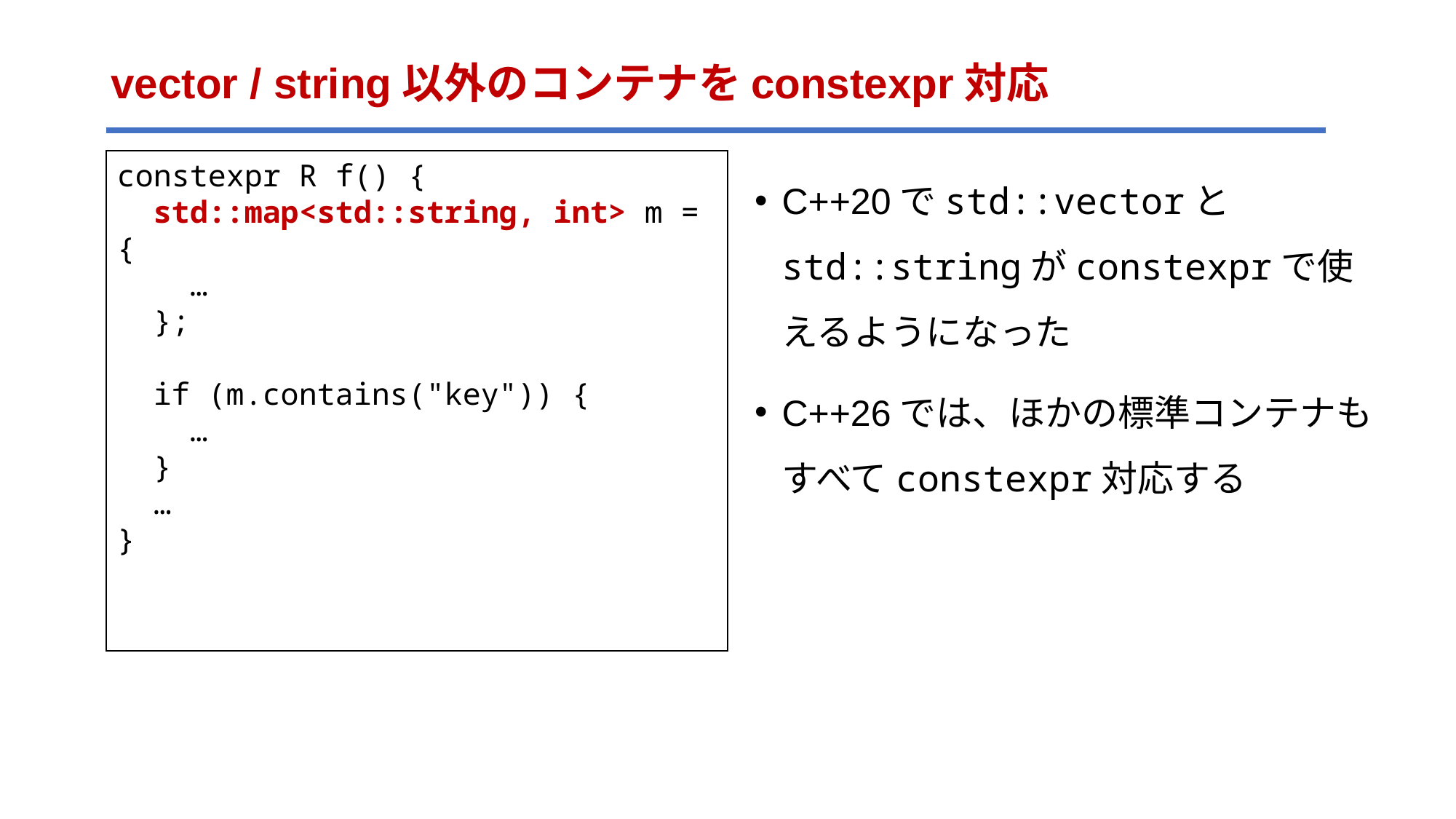

# vector / string以外のコンテナをconstexpr対応
constexpr R f() {
  std::map<std::string, int> m = {
    …
  };

  if (m.contains("key")) {
    …
  }
  …
}
C++20でstd::vectorとstd::stringがconstexprで使えるようになった
C++26では、ほかの標準コンテナもすべてconstexpr対応する